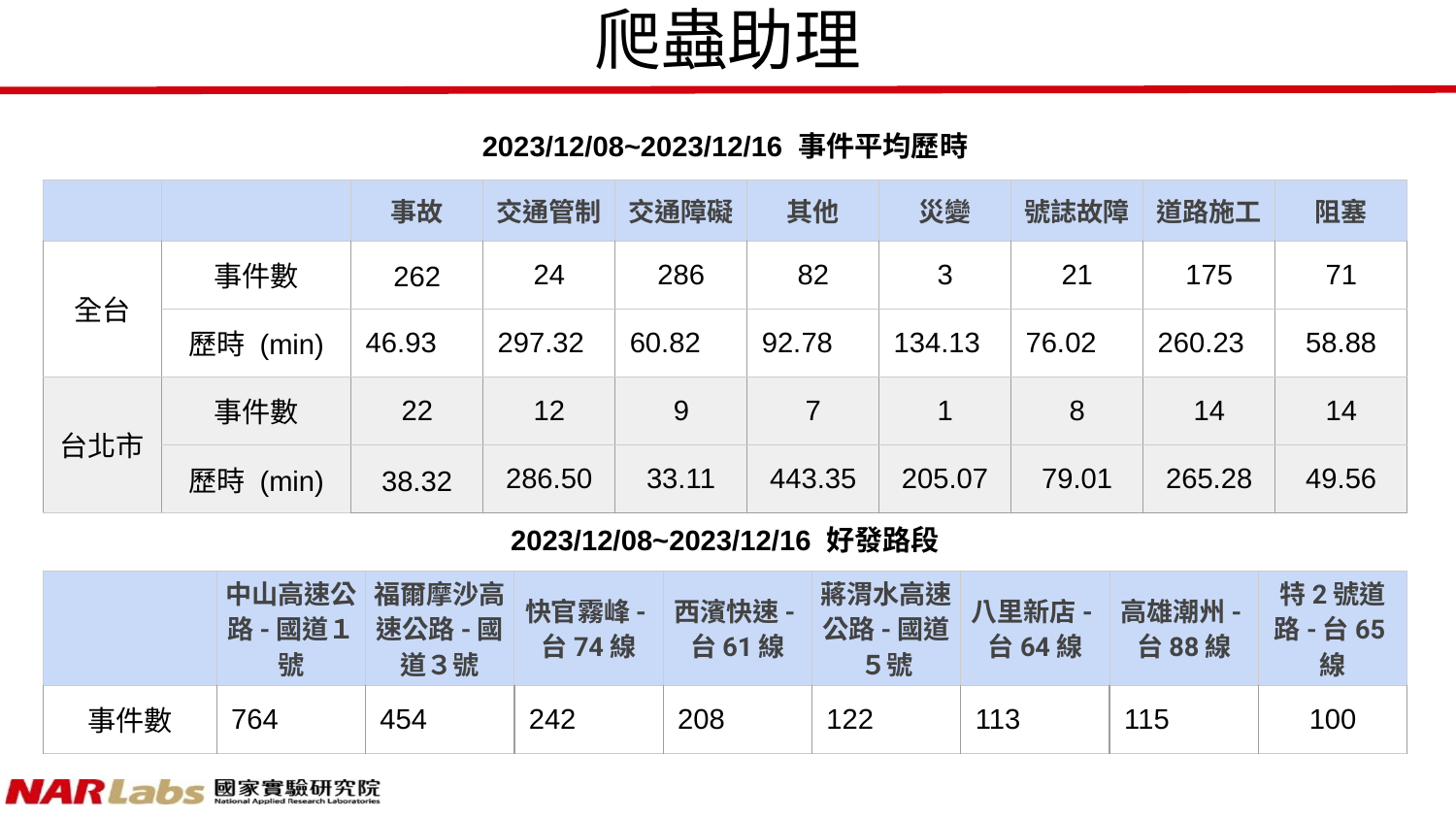

爬蟲助理
2023/12/08~2023/12/16 事件平均歷時
|  |  | 事故 | 交通管制 | 交通障礙 | 其他 | 災變 | 號誌故障 | 道路施工 | 阻塞 |
| --- | --- | --- | --- | --- | --- | --- | --- | --- | --- |
| 全台 | 事件數 | 262 | 24 | 286 | 82 | 3 | 21 | 175 | 71 |
|  | 歷時 (min) | 46.93 | 297.32 | 60.82 | 92.78 | 134.13 | 76.02 | 260.23 | 58.88 |
| 台北市 | 事件數 | 22 | 12 | 9 | 7 | 1 | 8 | 14 | 14 |
|  | 歷時 (min) | 38.32 | 286.50 | 33.11 | 443.35 | 205.07 | 79.01 | 265.28 | 49.56 |
2023/12/08~2023/12/16 好發路段
|  | 中山高速公路-國道１號 | 福爾摩沙高速公路-國道３號 | 快官霧峰-台74線 | 西濱快速-台61線 | 蔣渭水高速公路-國道５號 | 八里新店-台64線 | 高雄潮州-台88線 | 特2號道路-台65線 |
| --- | --- | --- | --- | --- | --- | --- | --- | --- |
| 事件數 | 764 | 454 | 242 | 208 | 122 | 113 | 115 | 100 |